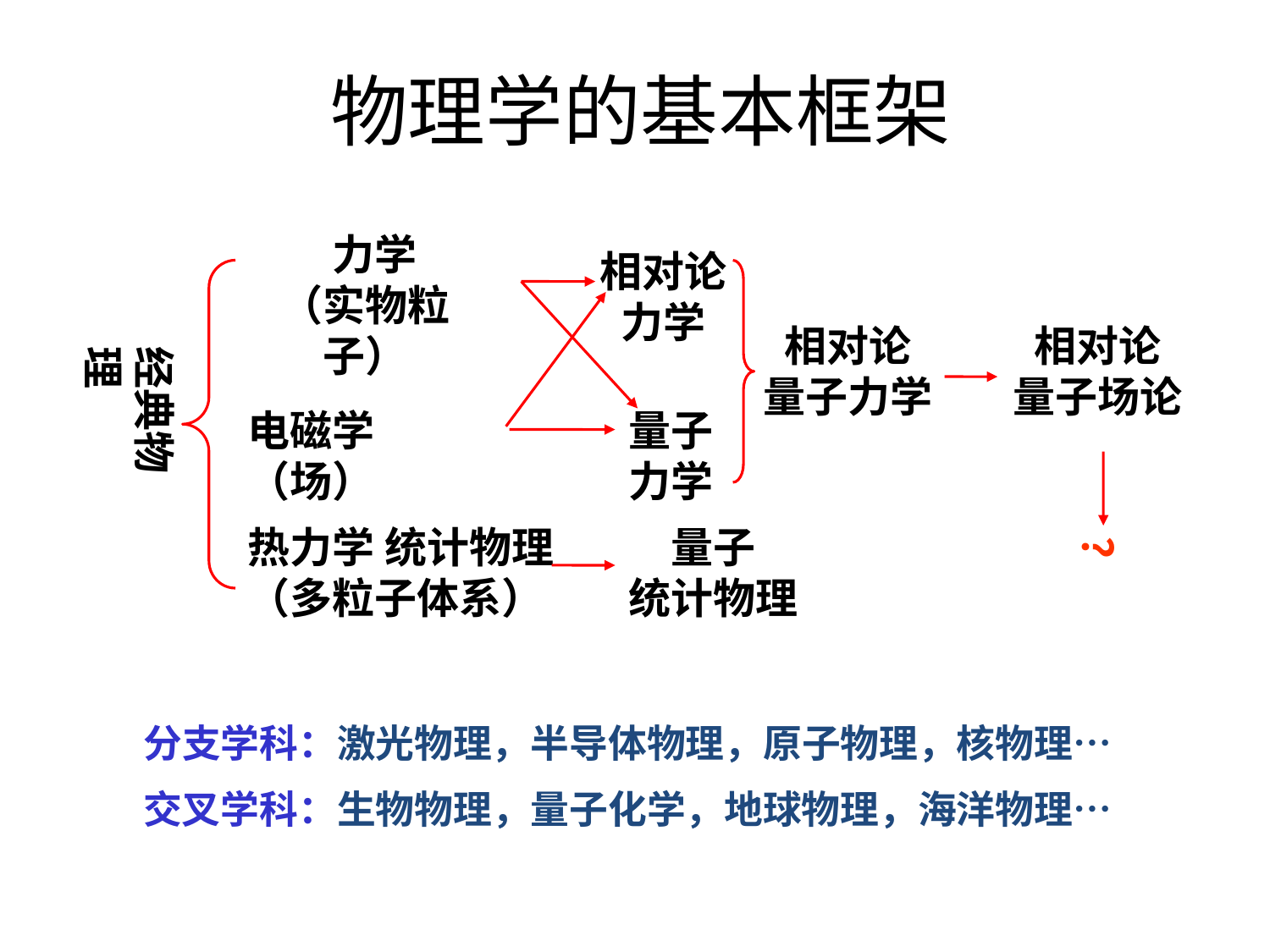

物理学的基本框架
 力学
（实物粒子）
相对论力学

相对论
量子力学
相对论
量子场论
经典物理

电磁学（场）
量子力学

热力学 统计物理（多粒子体系）
量子
统计物理
？

分支学科：激光物理，半导体物理，原子物理，核物理…
交叉学科：生物物理，量子化学，地球物理，海洋物理…